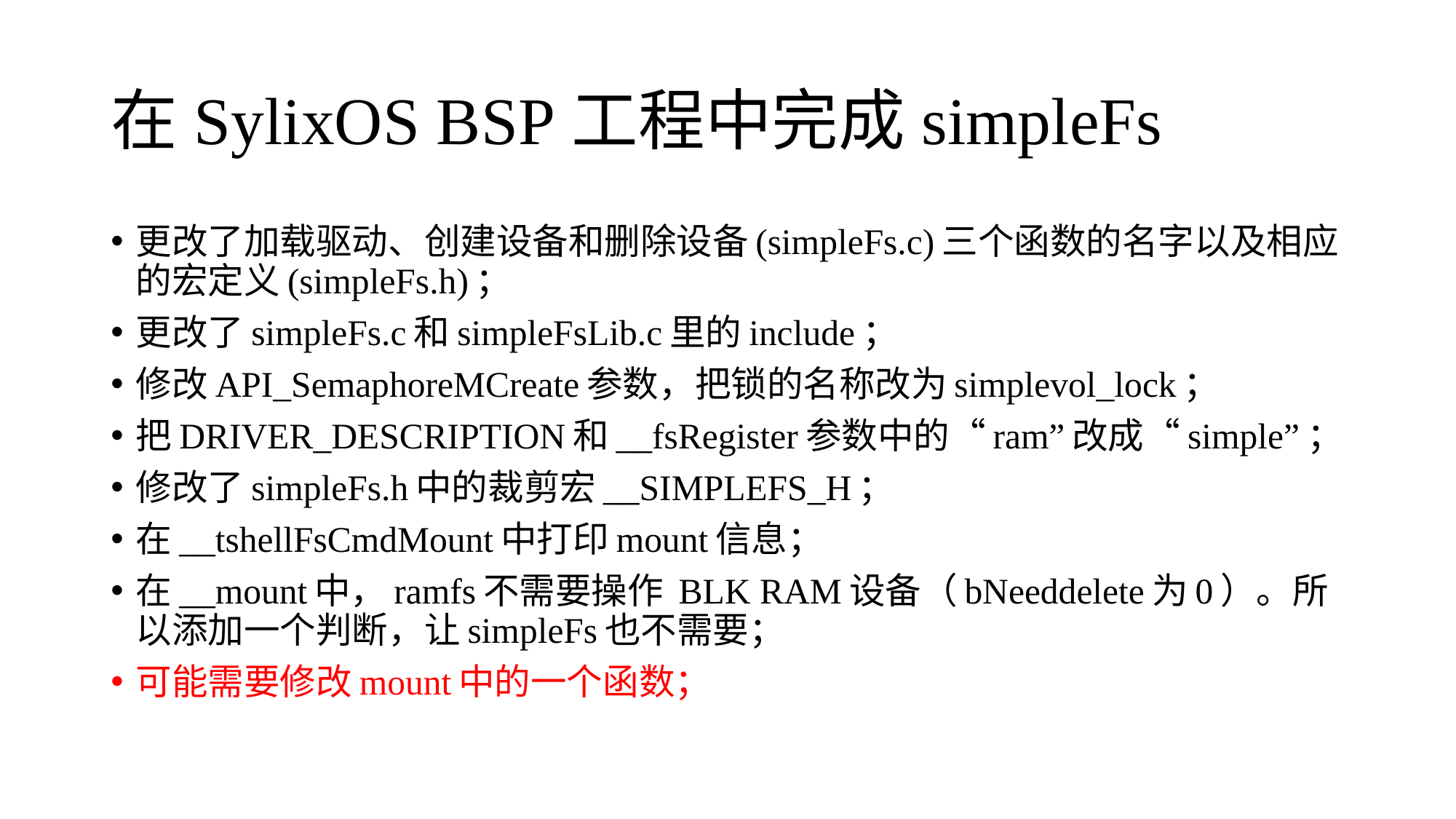

# 在SylixOS BSP工程中完成simpleFs
更改了加载驱动、创建设备和删除设备(simpleFs.c)三个函数的名字以及相应的宏定义(simpleFs.h)；
更改了simpleFs.c和simpleFsLib.c里的include；
修改API_SemaphoreMCreate参数，把锁的名称改为simplevol_lock；
把DRIVER_DESCRIPTION和__fsRegister参数中的“ram”改成“simple”；
修改了simpleFs.h中的裁剪宏__SIMPLEFS_H；
在__tshellFsCmdMount中打印mount信息；
在__mount中，ramfs不需要操作 BLK RAM设备（bNeeddelete为0）。所以添加一个判断，让simpleFs也不需要；
可能需要修改mount中的一个函数；